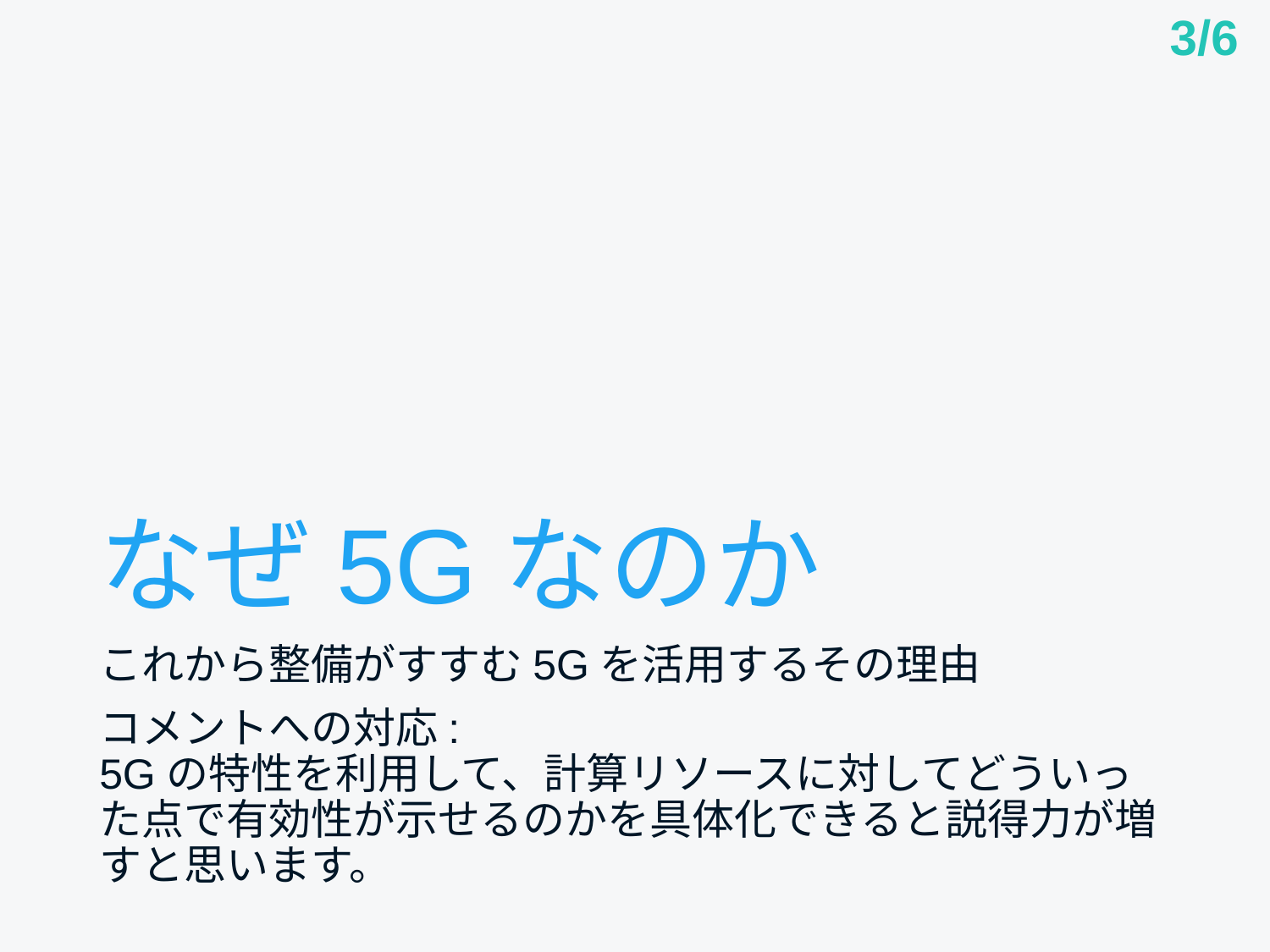

3/6
# なぜ5Gなのか
これから整備がすすむ5Gを活用するその理由
コメントへの対応:
5Gの特性を利用して、計算リソースに対してどういった点で有効性が示せるのかを具体化できると説得力が増すと思います。